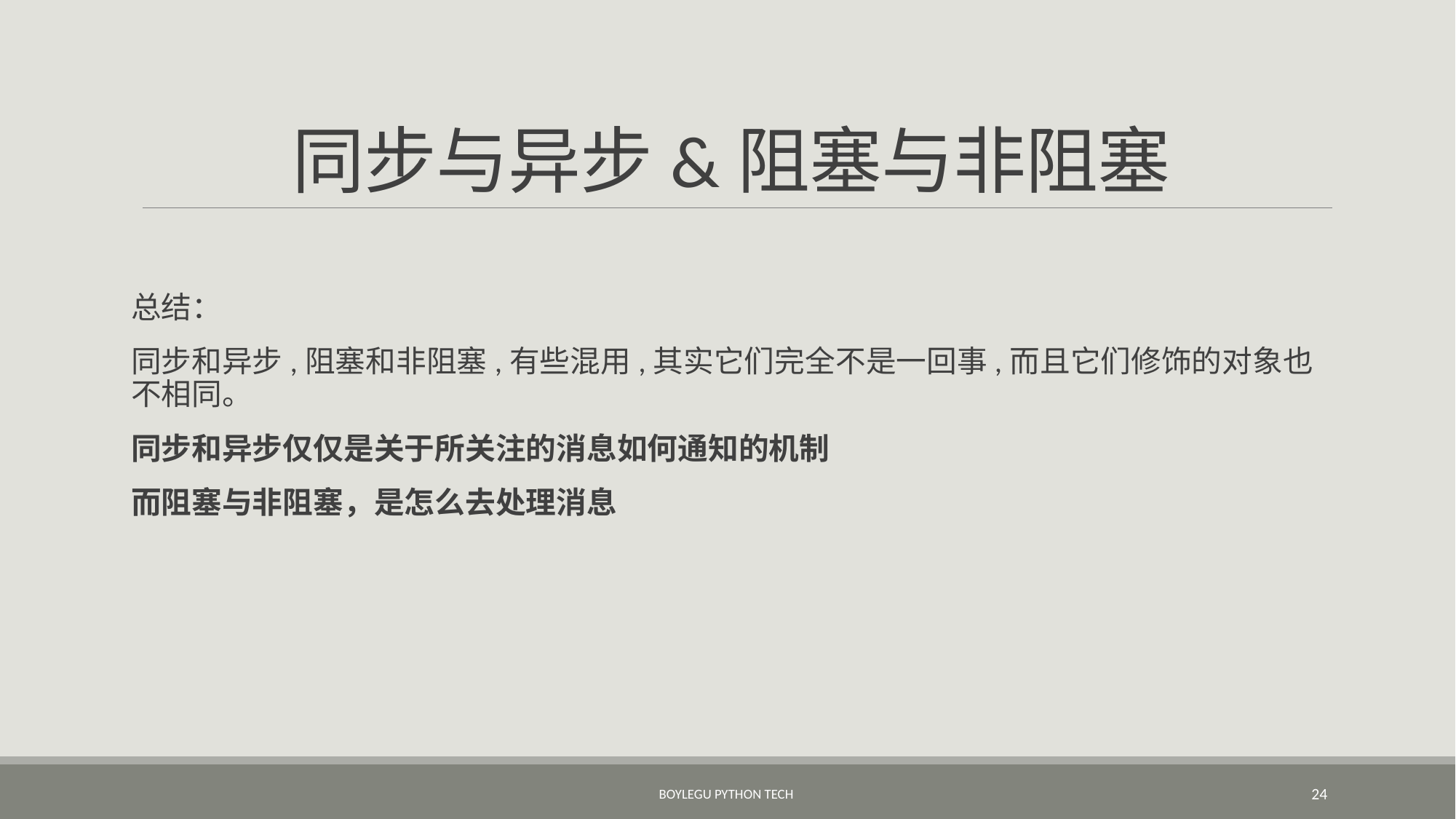

# 同步与异步&阻塞与非阻塞
总结：
同步和异步,阻塞和非阻塞,有些混用,其实它们完全不是一回事,而且它们修饰的对象也不相同。
同步和异步仅仅是关于所关注的消息如何通知的机制
而阻塞与非阻塞，是怎么去处理消息
BoyleGu Python Tech
24